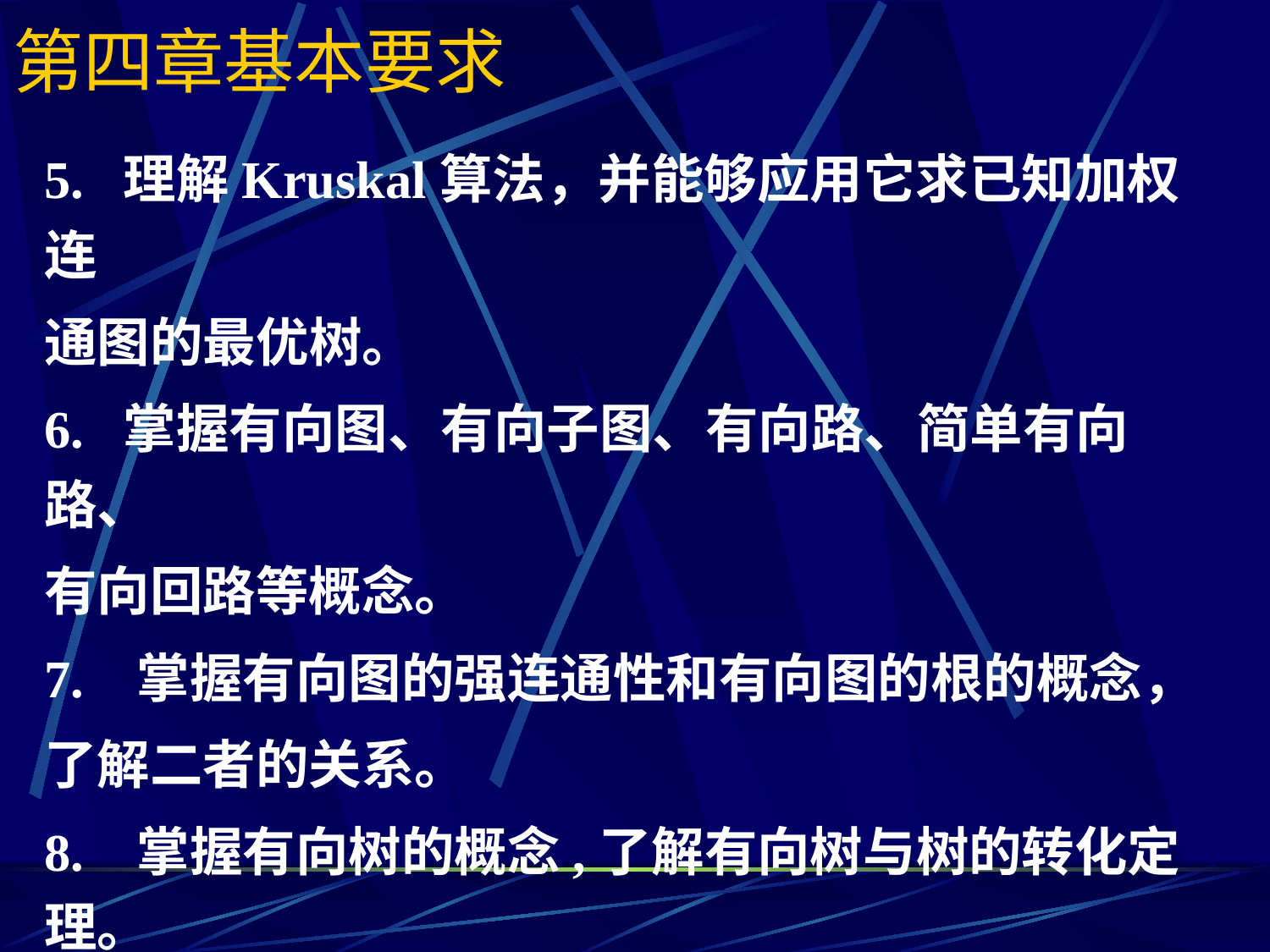

# 第四章基本要求
5.  理解Kruskal算法，并能够应用它求已知加权连
通图的最优树。
6.  掌握有向图、有向子图、有向路、简单有向路、
有向回路等概念。
7.   掌握有向图的强连通性和有向图的根的概念，
了解二者的关系。
8.   掌握有向树的概念,了解有向树与树的转化定理。